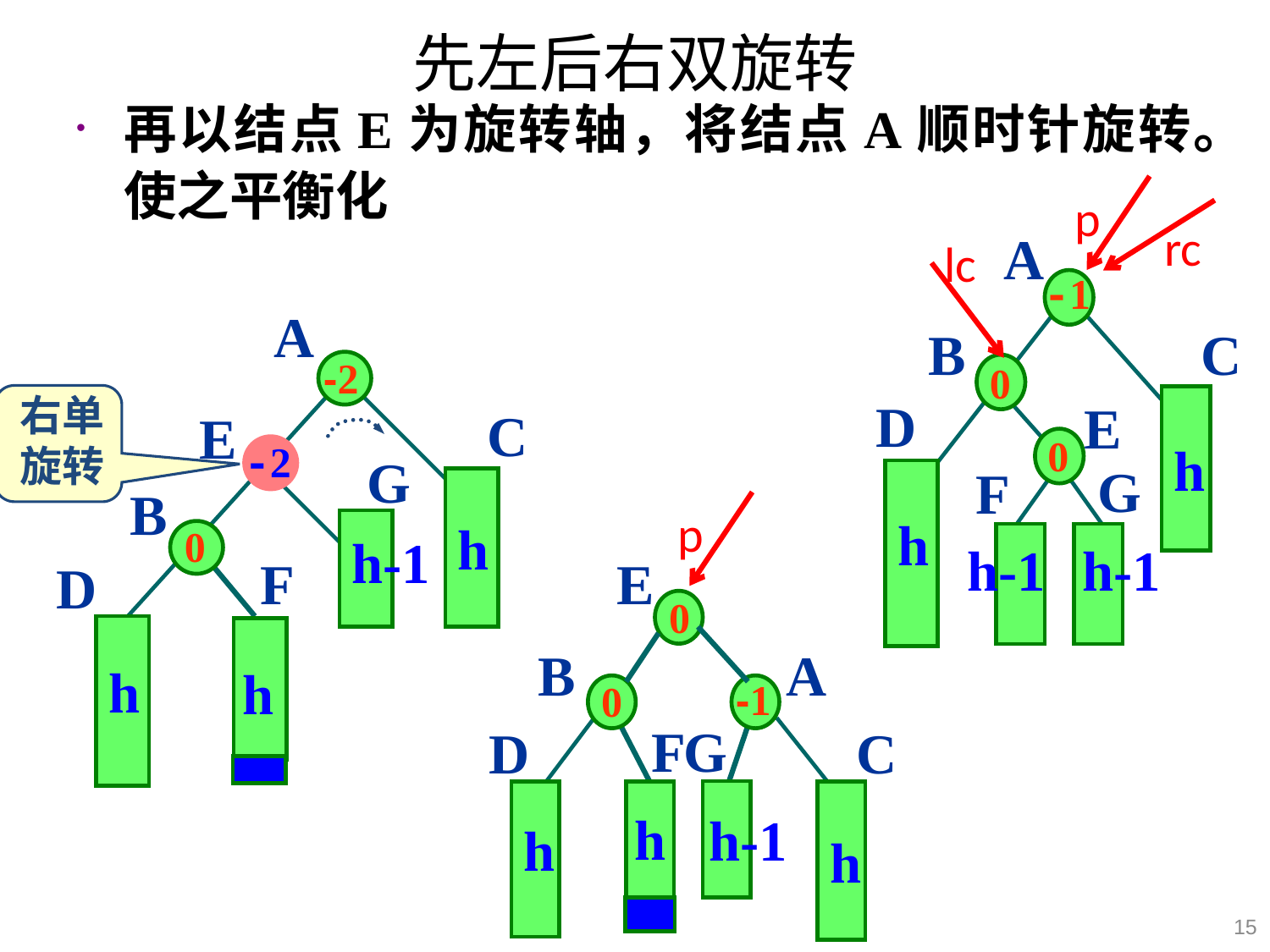

# 先左后右双旋转
再以结点E为旋转轴，将结点A顺时针旋转。使之平衡化

p
rc
A
-1

B

C
0

D
E
h

0

G
F
h

h-1
h-1
lc
A
-2

C
-2

G
h
B

0

h-1
F
D

h

h

E
右单
旋转

p
E
0

B

A
-1
0

F
G
D
C

h

h
h
h-1

15